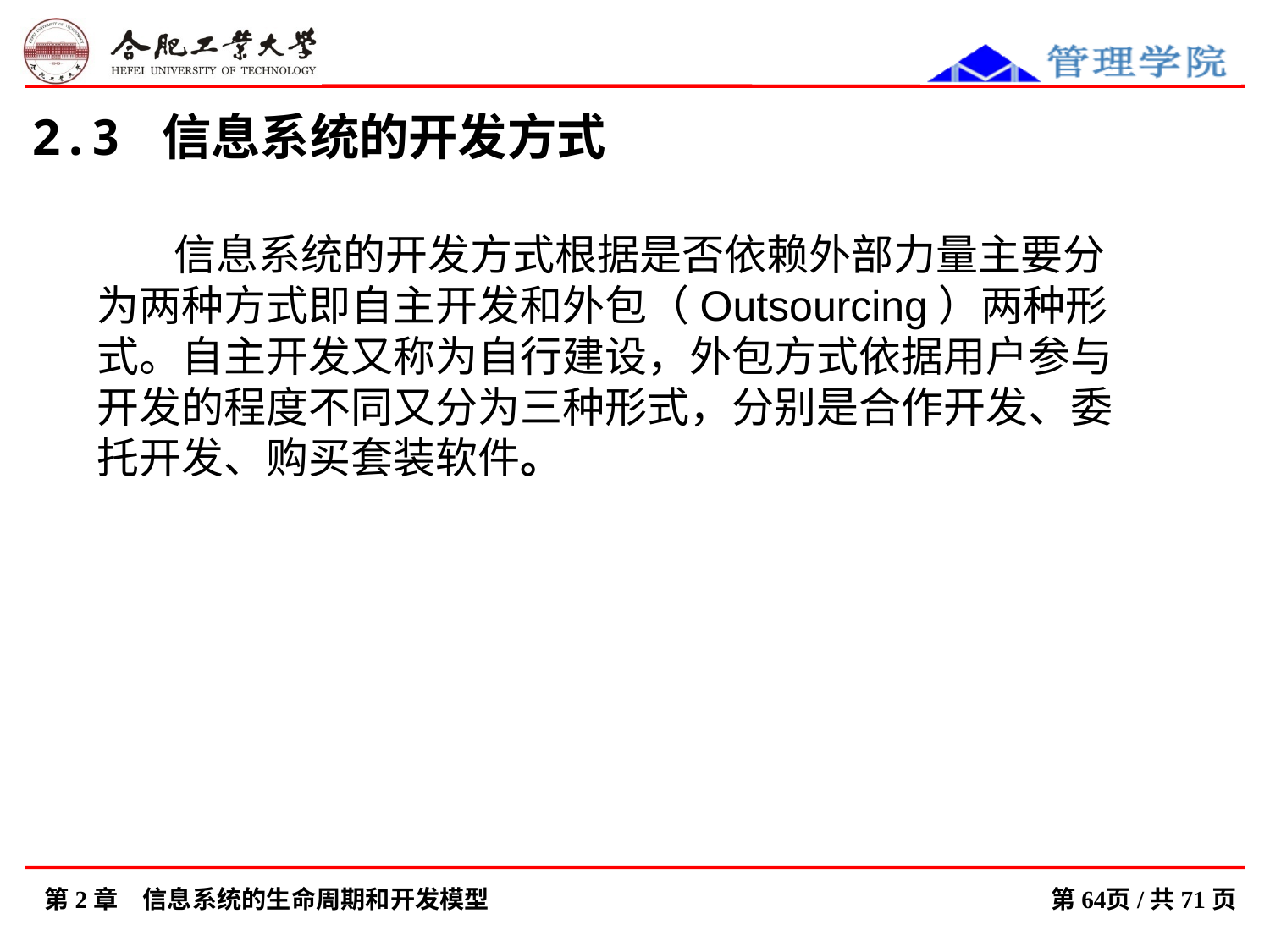

2.3 信息系统的开发方式
       信息系统的开发方式根据是否依赖外部力量主要分为两种方式即自主开发和外包（Outsourcing）两种形式。自主开发又称为自行建设，外包方式依据用户参与开发的程度不同又分为三种形式，分别是合作开发、委托开发、购买套装软件。
第2章　信息系统的生命周期和开发模型